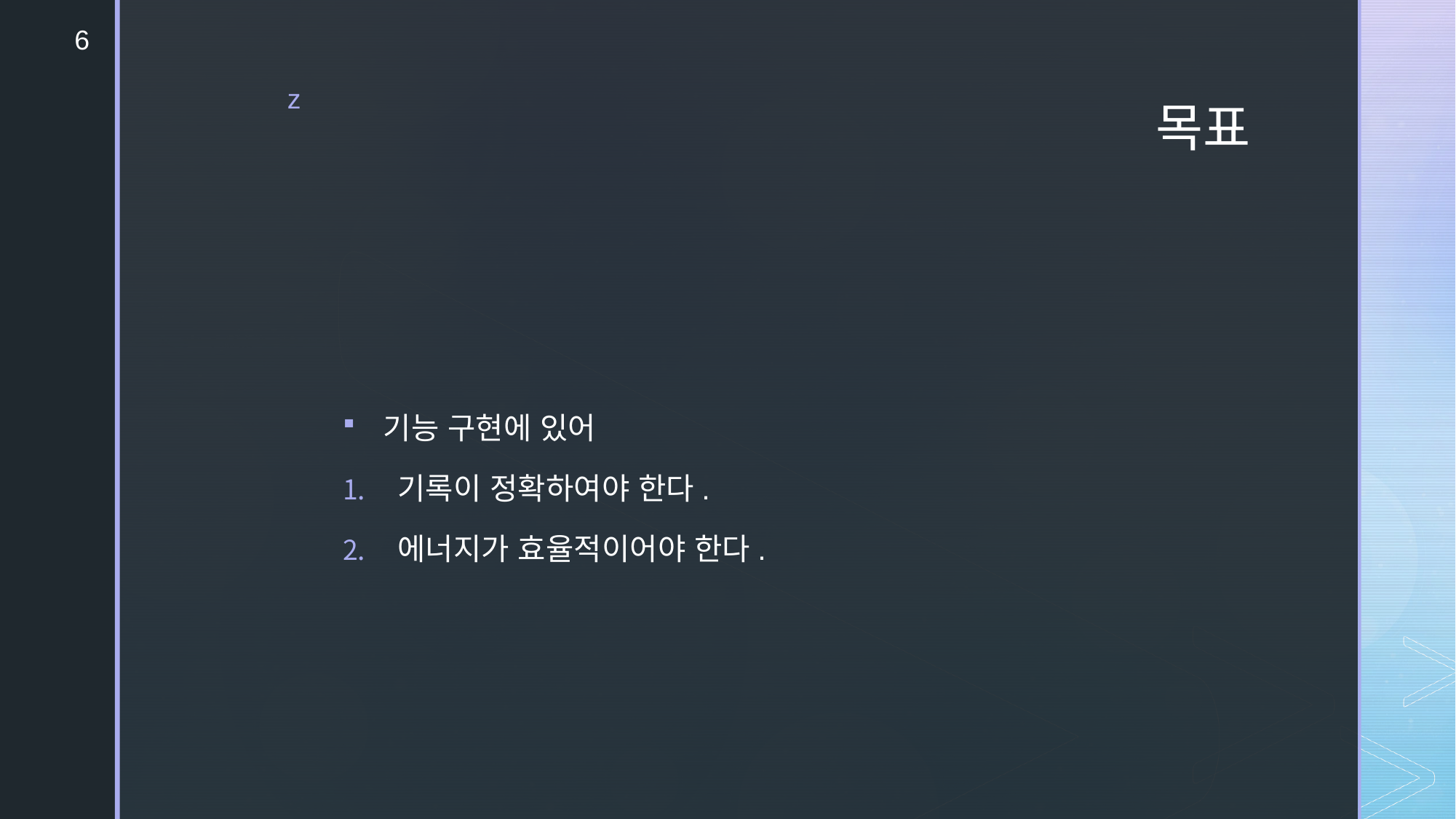

6
# 목표
기능 구현에 있어
기록이 정확하여야 한다.
에너지가 효율적이어야 한다.